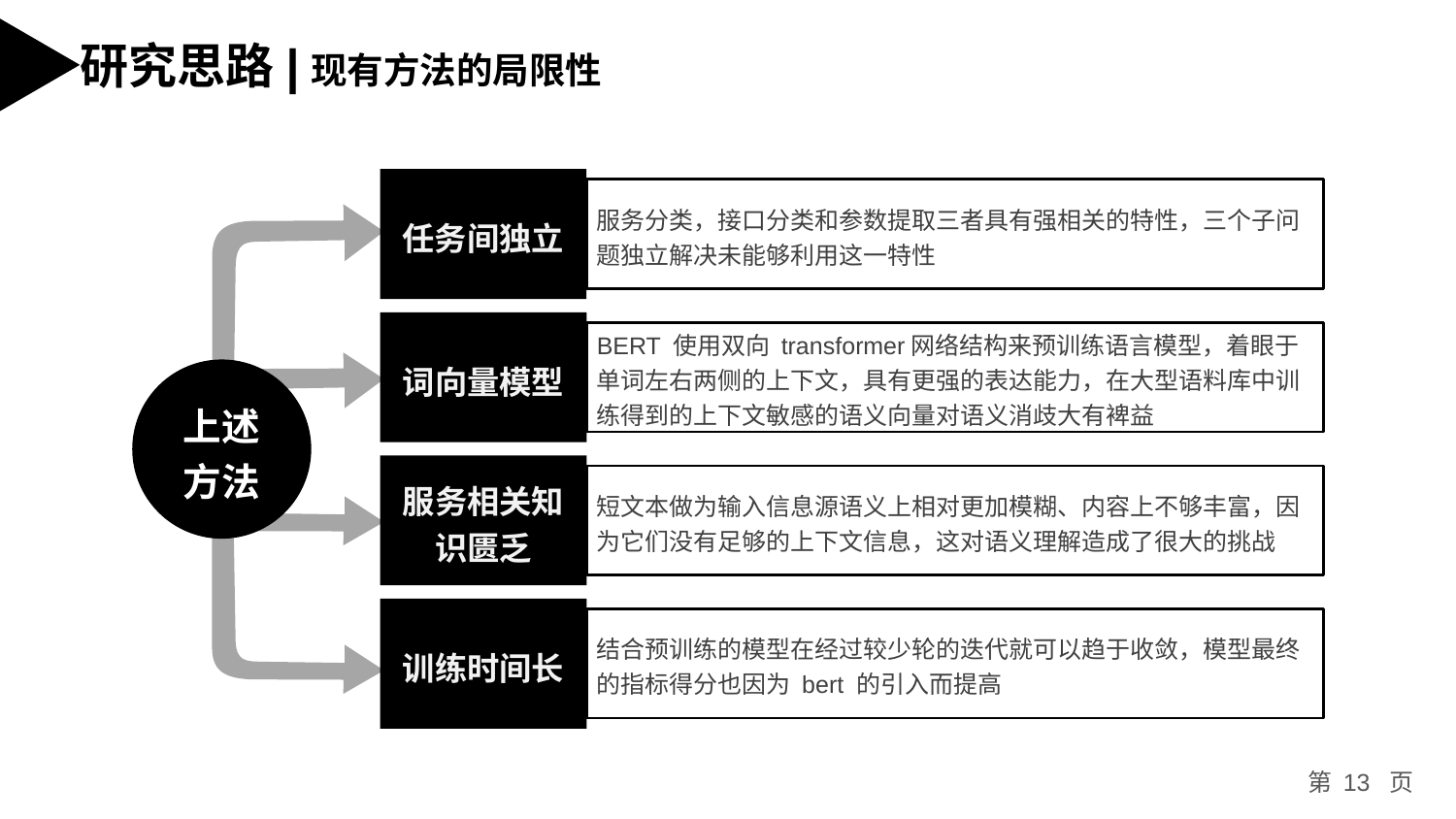

研究思路|现有方法的局限性
任务间独立
服务分类，接口分类和参数提取三者具有强相关的特性，三个子问题独立解决未能够利用这一特性
词向量模型
服务相关知识匮乏
短文本做为输入信息源语义上相对更加模糊、内容上不够丰富，因
为它们没有足够的上下文信息，这对语义理解造成了很大的挑战
训练时间长
结合预训练的模型在经过较少轮的迭代就可以趋于收敛，模型最终的指标得分也因为 bert 的引入而提高

上述方法
BERT 使用双向 transformer网络结构来预训练语言模型，着眼于单词左右两侧的上下文，具有更强的表达能力，在大型语料库中训练得到的上下文敏感的语义向量对语义消歧大有裨益